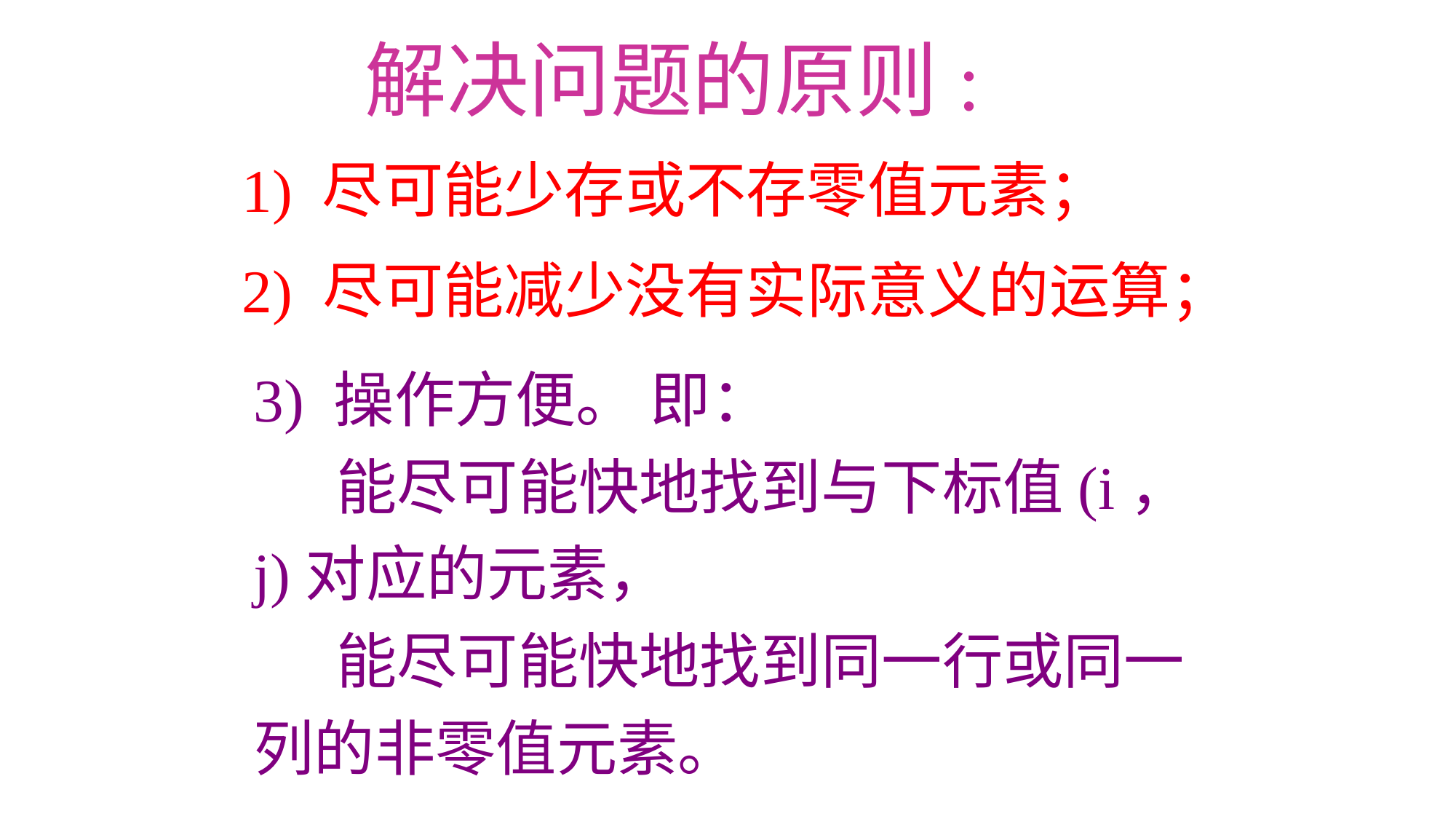

解决问题的原则:
1) 尽可能少存或不存零值元素；
2) 尽可能减少没有实际意义的运算；
3) 操作方便。 即：
     能尽可能快地找到与下标值(i，j)对应的元素，
     能尽可能快地找到同一行或同一列的非零值元素。